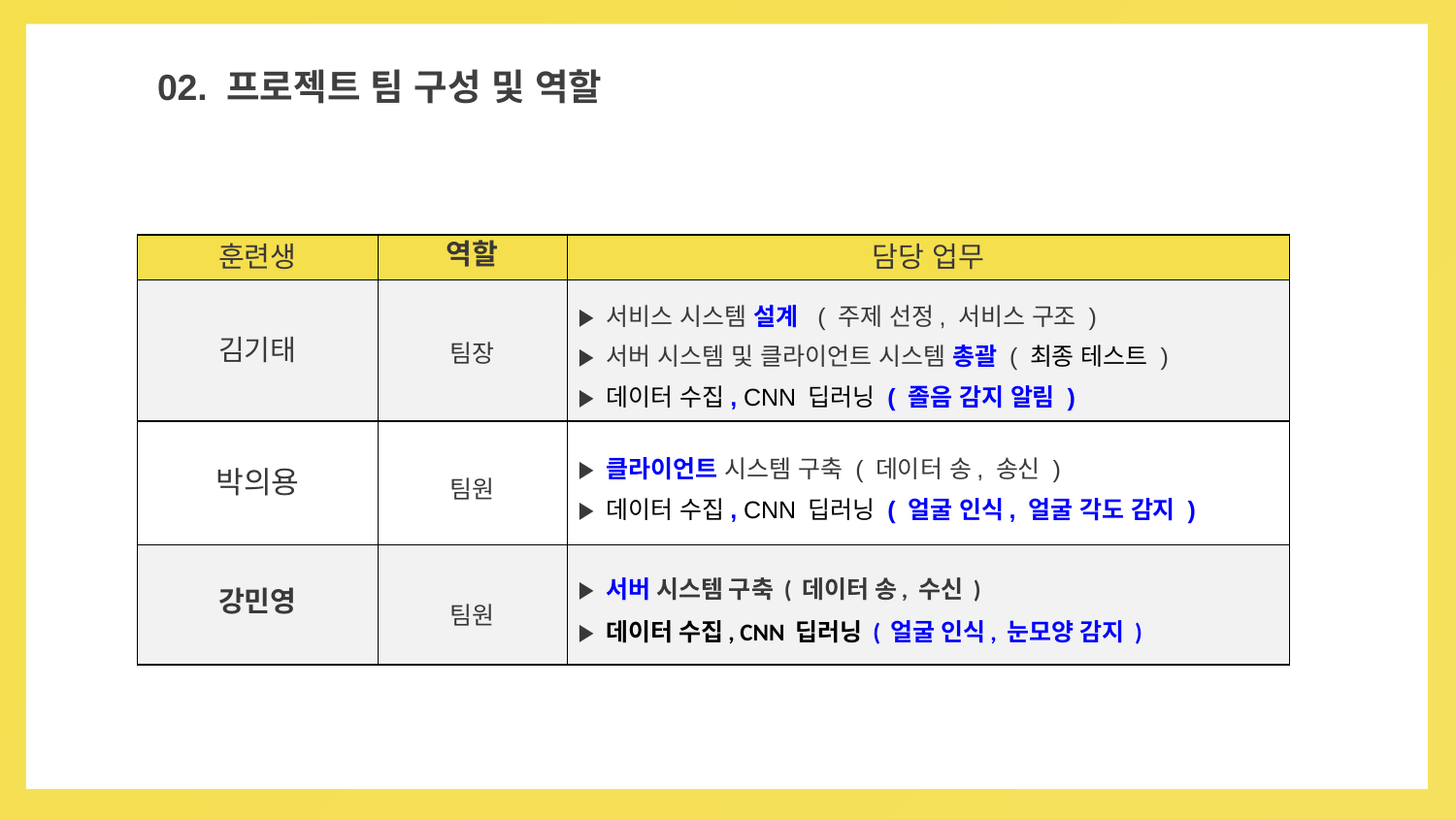

02

02. 프로젝트 팀 구성 및 역할

| 훈련생 | 역할 | 담당 업무 |
| --- | --- | --- |
| 김기태 | 팀장 | ▶ 서비스 시스템 설계 ( 주제 선정, 서비스 구조 ) ▶ 서버 시스템 및 클라이언트 시스템 총괄 ( 최종 테스트 ) ▶ 데이터 수집, CNN 딥러닝 ( 졸음 감지 알림 ) |
| 박의용 | 팀원 | ▶ 클라이언트 시스템 구축 ( 데이터 송, 송신 ) ▶ 데이터 수집, CNN 딥러닝 ( 얼굴 인식, 얼굴 각도 감지 ) |
| 강민영 | 팀원 | ▶ 서버 시스템 구축 ( 데이터 송, 수신 ) ▶ 데이터 수집, CNN 딥러닝 ( 얼굴 인식, 눈모양 감지 ) |